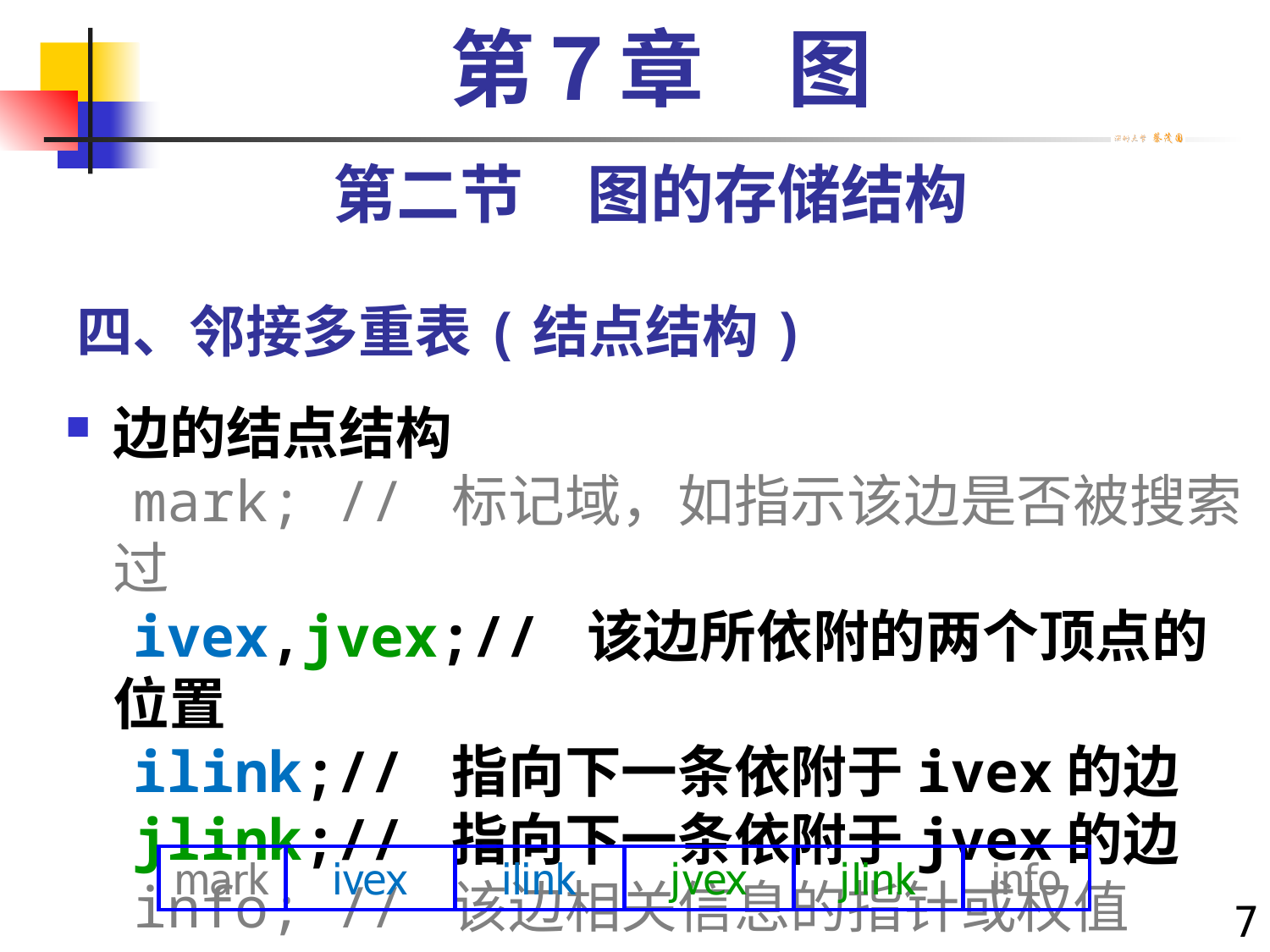

第７章　图
第二节　图的存储结构
# 四、邻接多重表(结点结构)
边的结点结构
  mark; // 标记域，如指示该边是否被搜索过
  ivex,jvex;// 该边所依附的两个顶点的位置
  ilink;// 指向下一条依附于ivex的边
  jlink;// 指向下一条依附于jvex的边
  info; // 该边相关信息的指针或权值
mark
ivex
ilink
jvex
jlink
info
7